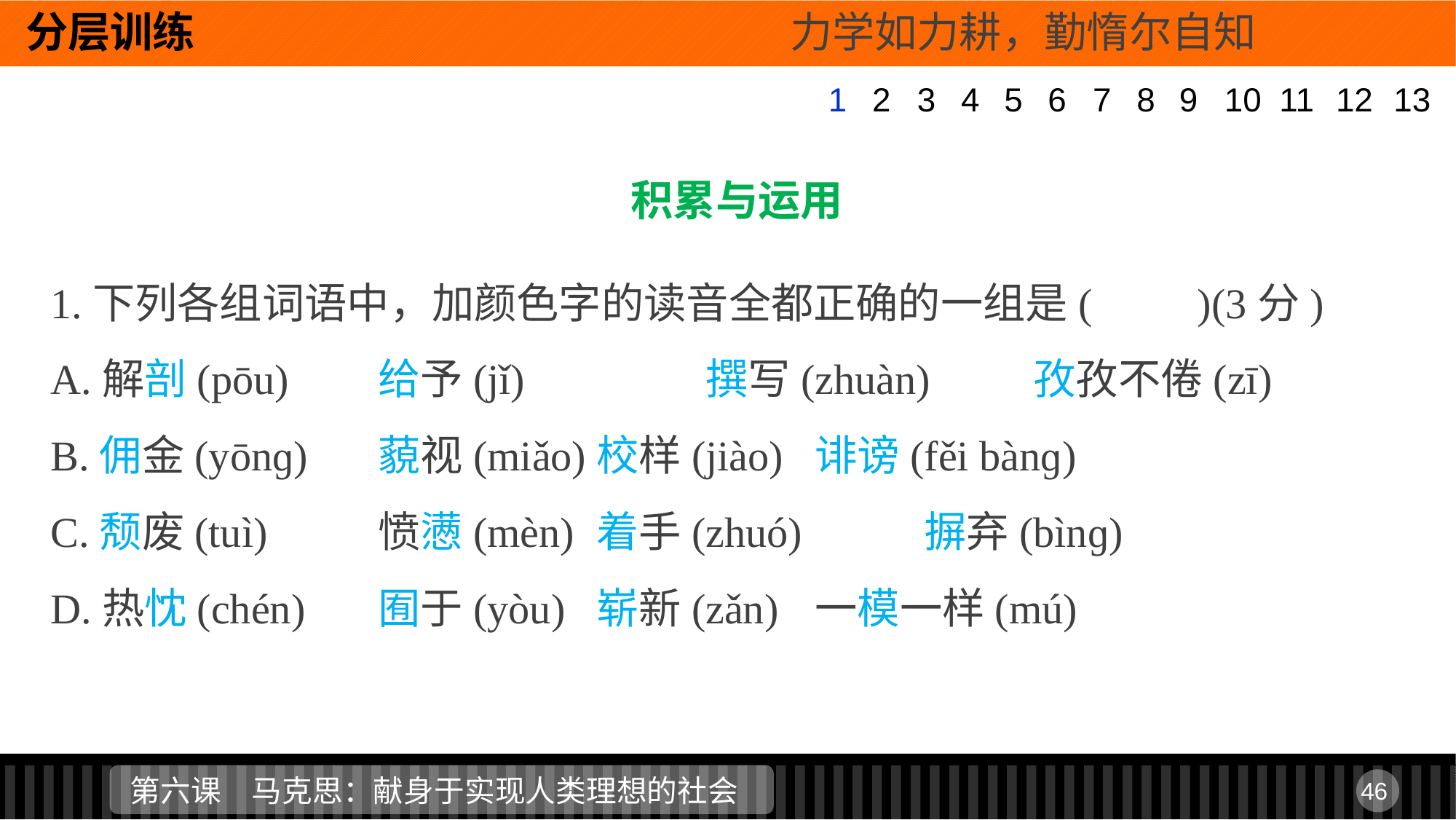

分层训练        					力学如力耕，勤惰尔自知

1
2
3
4
5
6
7
8
9
11
12
13
10
积累与运用
1.下列各组词语中，加颜色字的读音全都正确的一组是(　　)(3分)
A.解剖(pōu)	给予(jǐ)		撰写(zhuàn)  	孜孜不倦(zī)
B.佣金(yōnɡ)  	藐视(miǎo)	校样(jiào)  	诽谤(fěi bànɡ)
C.颓废(tuì)  	愤懑(mèn)	着手(zhuó)  	摒弃(bìnɡ)
D.热忱(chén)  	囿于(yòu)	崭新(zǎn)  	一模一样(mú)